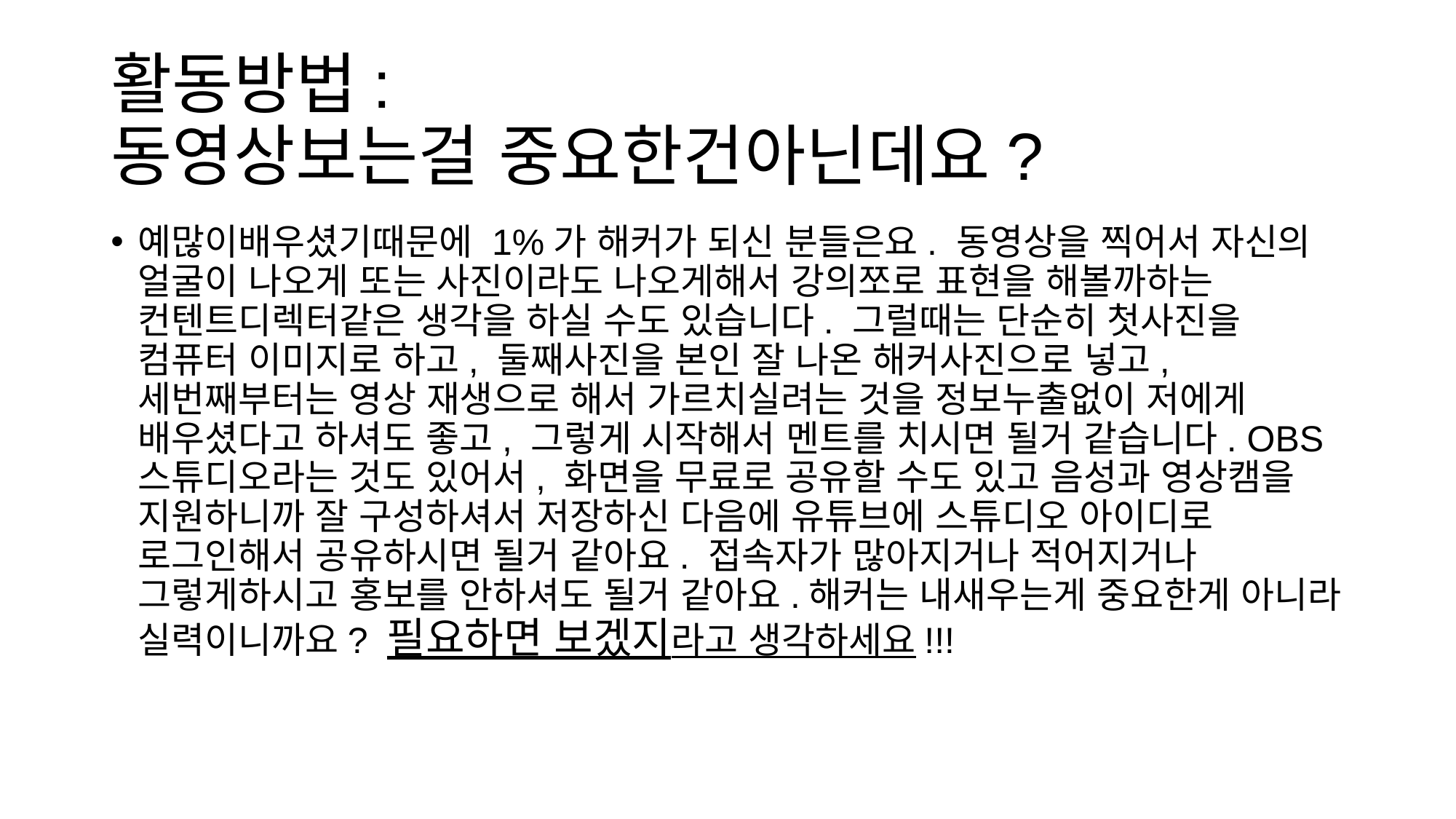

# 활동방법: 동영상보는걸 중요한건아닌데요?
예많이배우셨기때문에 1%가 해커가 되신 분들은요. 동영상을 찍어서 자신의 얼굴이 나오게 또는 사진이라도 나오게해서 강의쪼로 표현을 해볼까하는 컨텐트디렉터같은 생각을 하실 수도 있습니다. 그럴때는 단순히 첫사진을 컴퓨터 이미지로 하고, 둘째사진을 본인 잘 나온 해커사진으로 넣고, 세번째부터는 영상 재생으로 해서 가르치실려는 것을 정보누출없이 저에게 배우셨다고 하셔도 좋고, 그렇게 시작해서 멘트를 치시면 될거 같습니다. OBS 스튜디오라는 것도 있어서, 화면을 무료로 공유할 수도 있고 음성과 영상캠을 지원하니까 잘 구성하셔서 저장하신 다음에 유튜브에 스튜디오 아이디로 로그인해서 공유하시면 될거 같아요. 접속자가 많아지거나 적어지거나 그렇게하시고 홍보를 안하셔도 될거 같아요.해커는 내새우는게 중요한게 아니라 실력이니까요? 필요하면 보겠지라고 생각하세요!!!